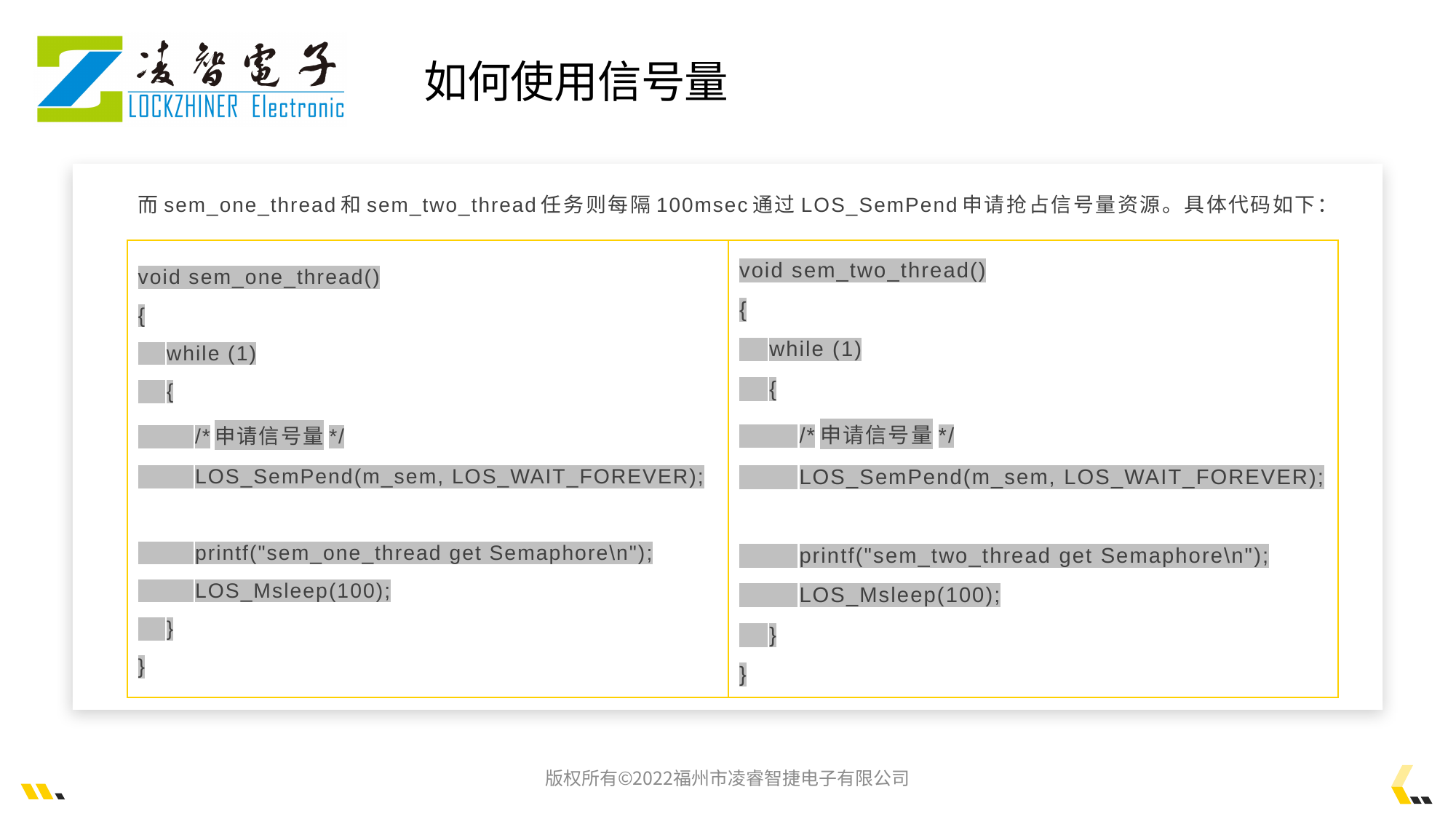

如何使用信号量

而sem_one_thread和sem_two_thread任务则每隔100msec通过LOS_SemPend申请抢占信号量资源。具体代码如下：
void sem_one_thread()
{
    while (1)
    {
        /*申请信号量*/
        LOS_SemPend(m_sem, LOS_WAIT_FOREVER);

        printf("sem_one_thread get Semaphore\n");
        LOS_Msleep(100);
    }
}
void sem_two_thread()
{
    while (1)
    {
        /*申请信号量*/
        LOS_SemPend(m_sem, LOS_WAIT_FOREVER);

        printf("sem_two_thread get Semaphore\n");
        LOS_Msleep(100);
    }
}
版权所有©2022福州市凌睿智捷电子有限公司
16